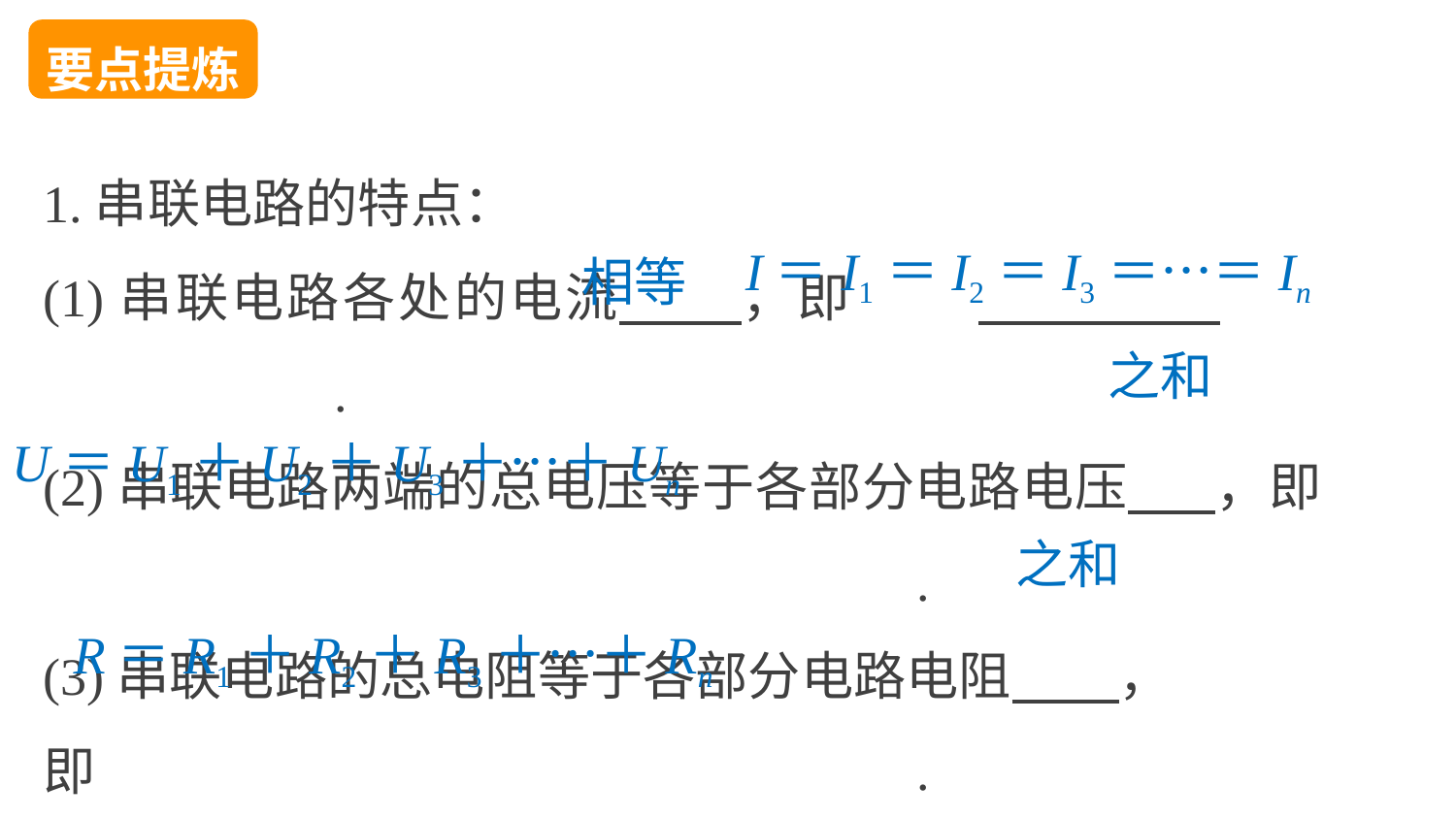

要点提炼
1.串联电路的特点：
(1)串联电路各处的电流        ，即	                			.
(2)串联电路两端的总电压等于各部分电路电压       ，即						.
(3)串联电路的总电阻等于各部分电路电阻         ，
即						.
I＝I1＝I2＝I3＝…＝In
相等
之和
U＝U1＋U2＋U3＋…＋Un
之和
R＝R1＋R2＋R3＋…＋Rn